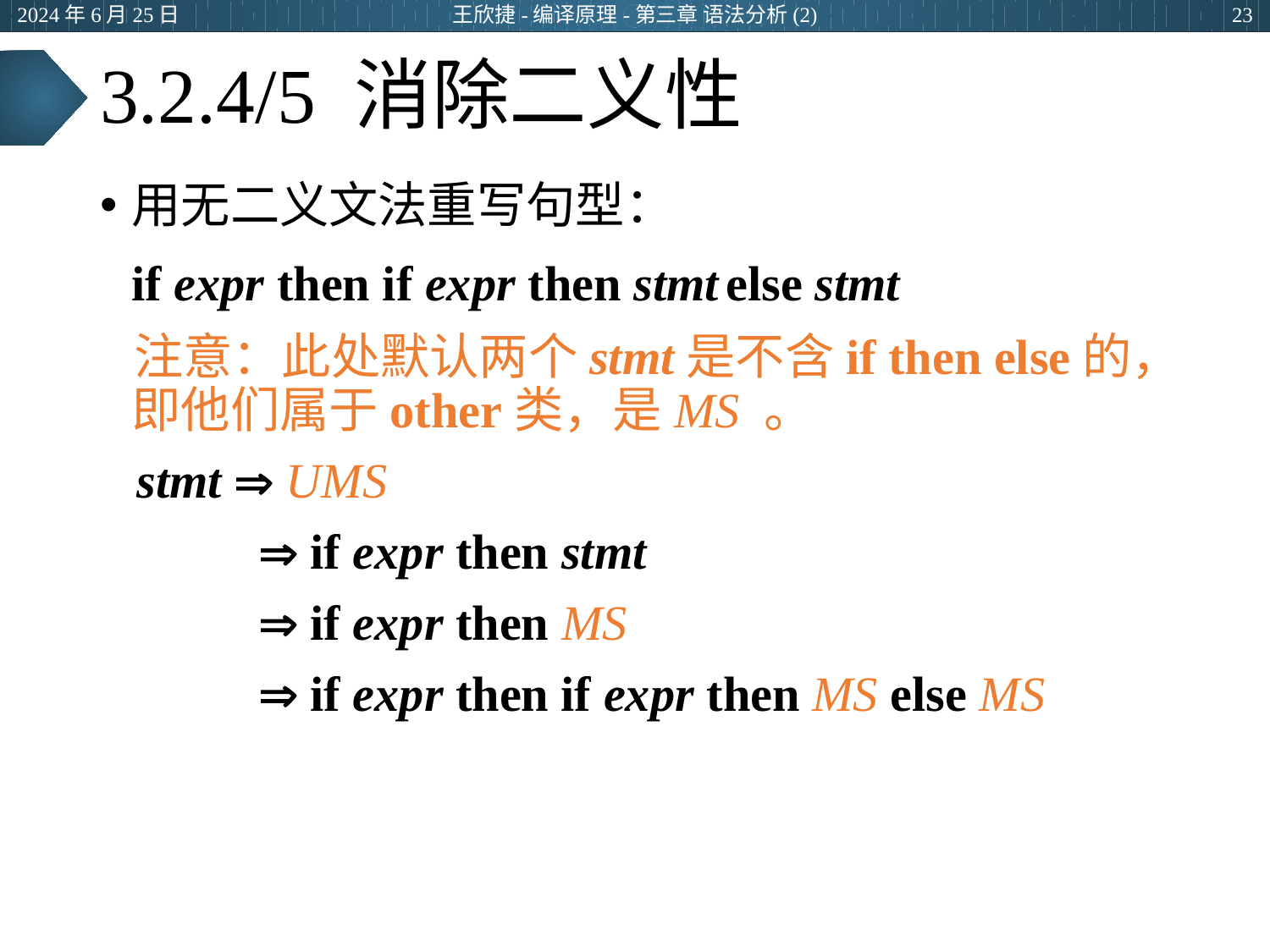

2024年6月25日
王欣捷-编译原理-第三章 语法分析(2)
23
# 3.2.4/5 消除二义性
用无二义文法重写句型：
   if expr then if expr then stmt else stmt
  注意：此处默认两个stmt是不含if then else的，即他们属于other类，是MS 。
   stmt ⇒ UMS
		⇒ if expr then stmt
		⇒ if expr then MS
		⇒ if expr then if expr then MS else MS